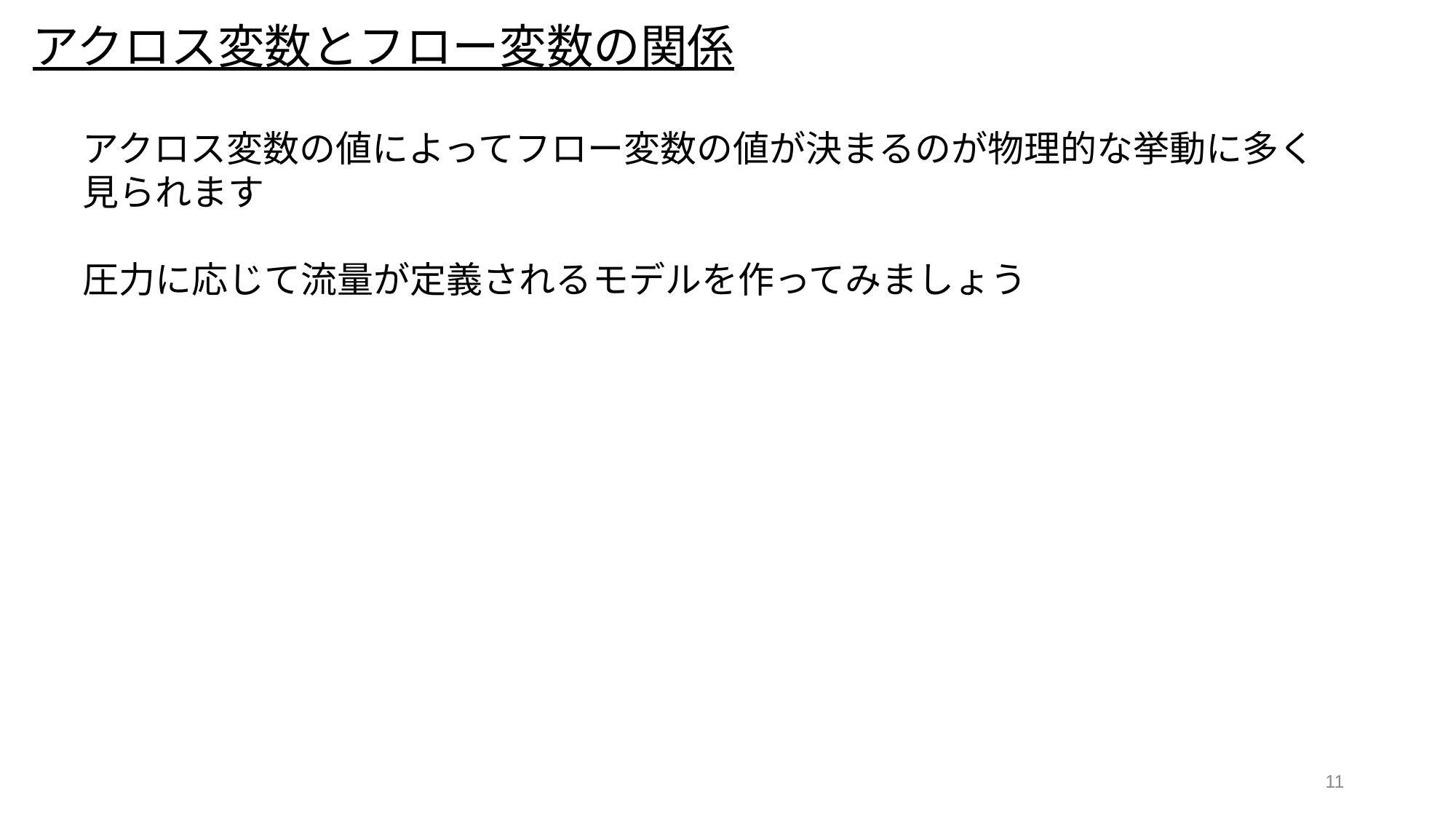

アクロス変数とフロー変数の関係
アクロス変数の値によってフロー変数の値が決まるのが物理的な挙動に多く見られます

圧力に応じて流量が定義されるモデルを作ってみましょう
11